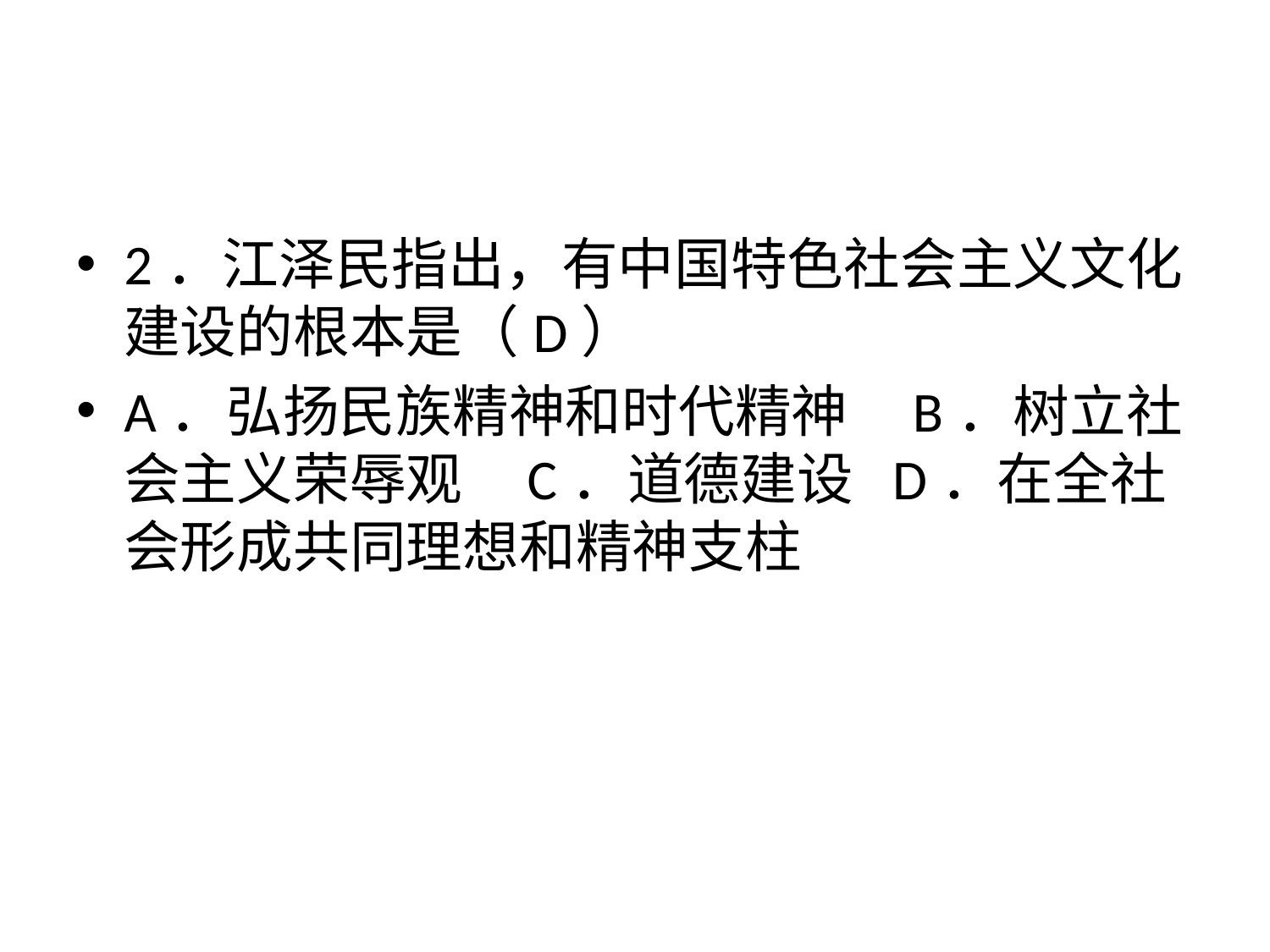

#
2．江泽民指出，有中国特色社会主义文化建设的根本是（D）
A．弘扬民族精神和时代精神    B．树立社会主义荣辱观    C．道德建设  D．在全社会形成共同理想和精神支柱